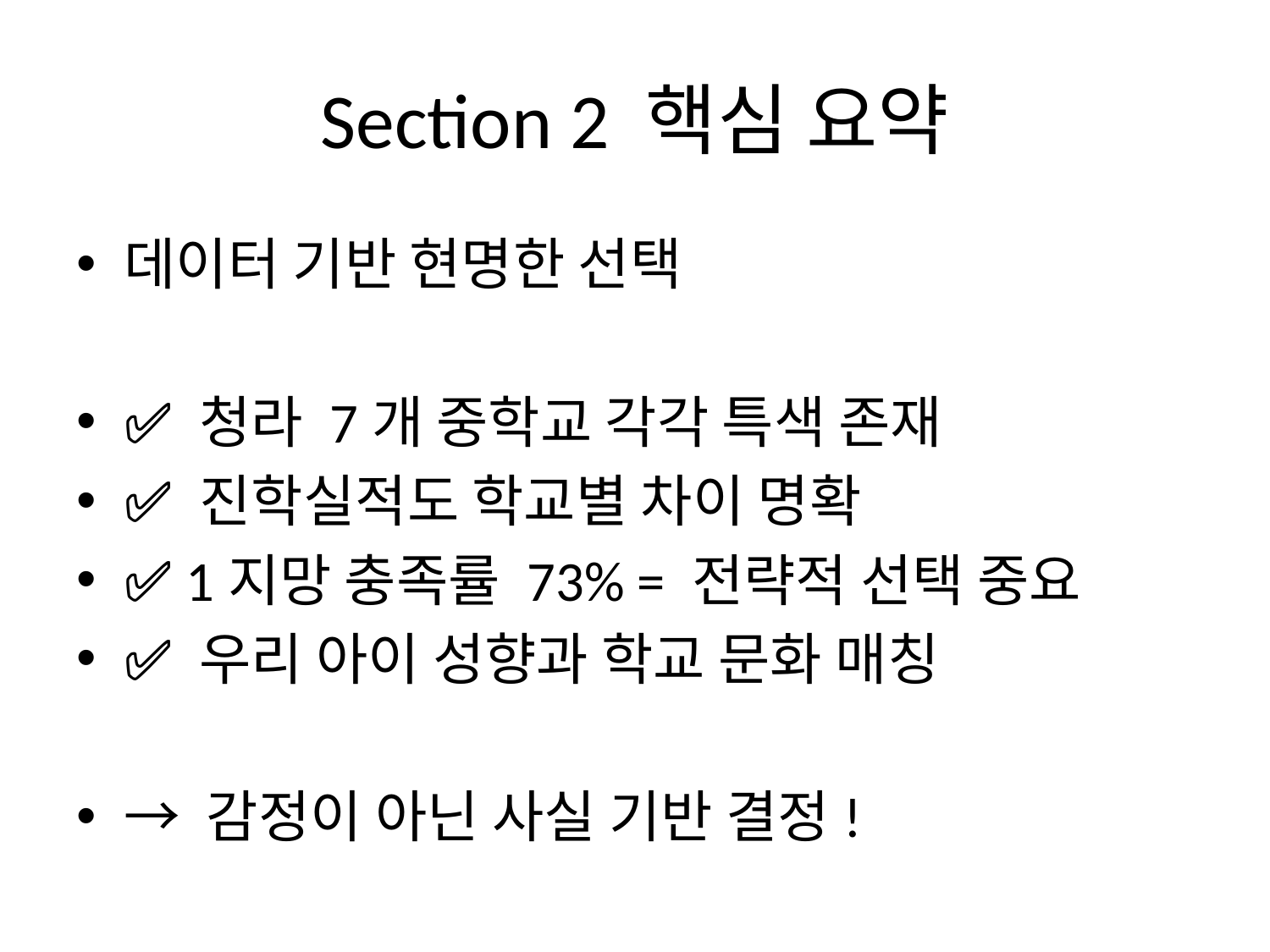

# Section 2 핵심 요약
데이터 기반 현명한 선택

✅ 청라 7개 중학교 각각 특색 존재
✅ 진학실적도 학교별 차이 명확
✅ 1지망 충족률 73% = 전략적 선택 중요
✅ 우리 아이 성향과 학교 문화 매칭

→ 감정이 아닌 사실 기반 결정!